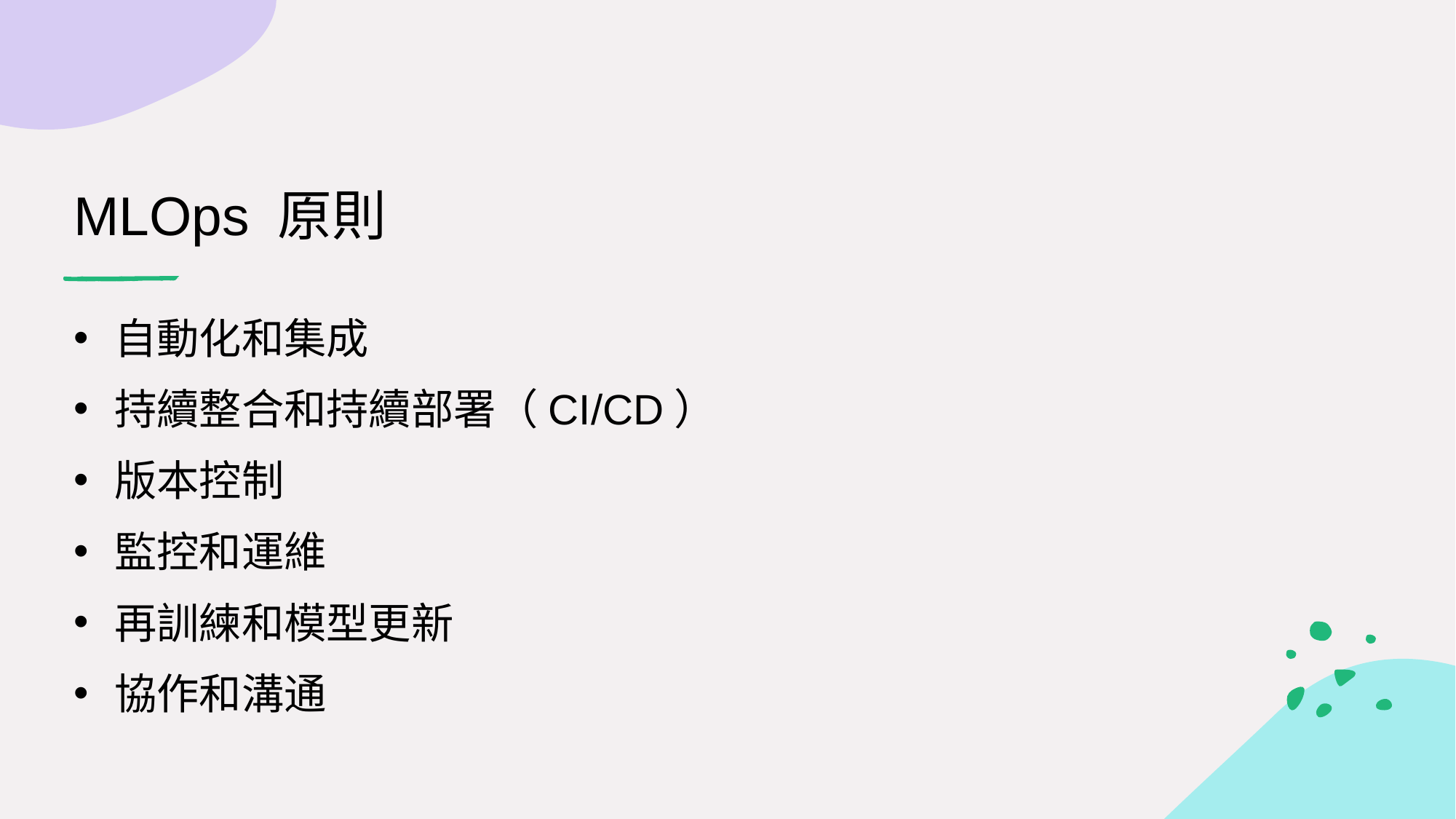

# MLOps 原則
自動化和集成
持續整合和持續部署（CI/CD）
版本控制
監控和運維
再訓練和模型更新
協作和溝通